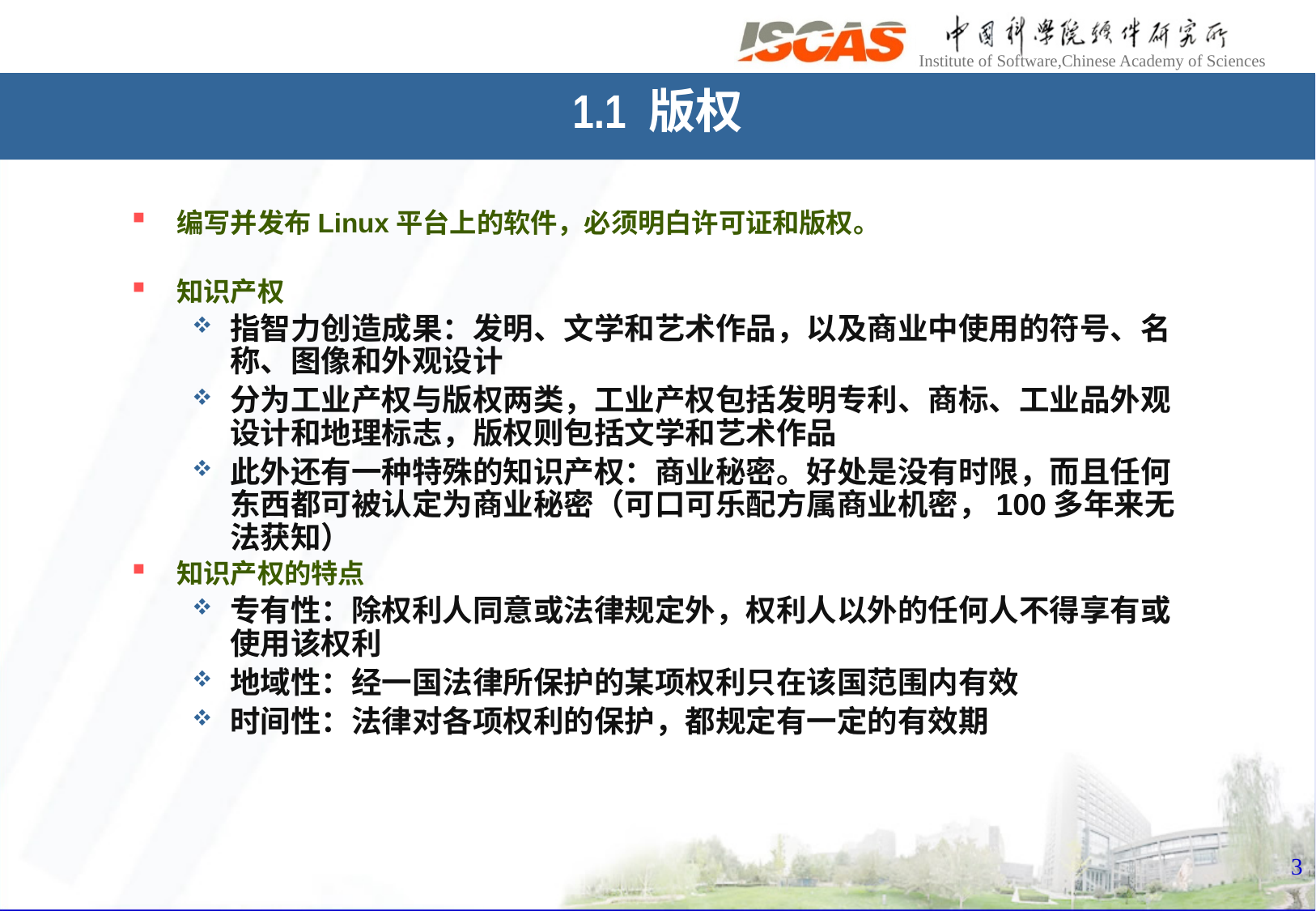

1.1 版权
编写并发布Linux平台上的软件，必须明白许可证和版权。

知识产权
指智力创造成果：发明、文学和艺术作品，以及商业中使用的符号、名称、图像和外观设计
分为工业产权与版权两类，工业产权包括发明专利、商标、工业品外观设计和地理标志，版权则包括文学和艺术作品
此外还有一种特殊的知识产权：商业秘密。好处是没有时限，而且任何东西都可被认定为商业秘密（可口可乐配方属商业机密，100多年来无法获知）
知识产权的特点
专有性：除权利人同意或法律规定外，权利人以外的任何人不得享有或使用该权利
地域性：经一国法律所保护的某项权利只在该国范围内有效
时间性：法律对各项权利的保护，都规定有一定的有效期

3